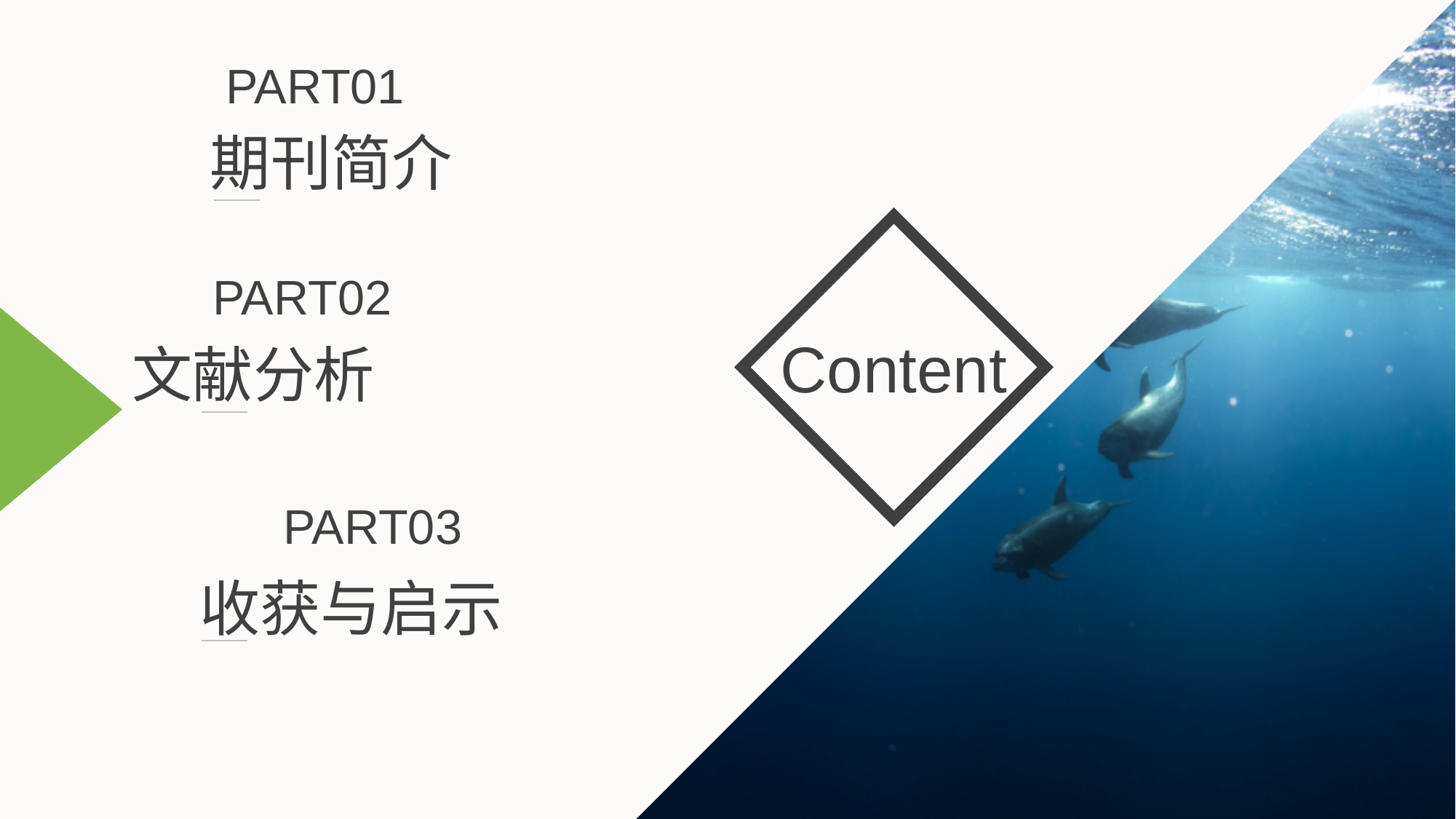

PART01
期刊简介

Content
PART02
文献分析

PART03
收获与启示